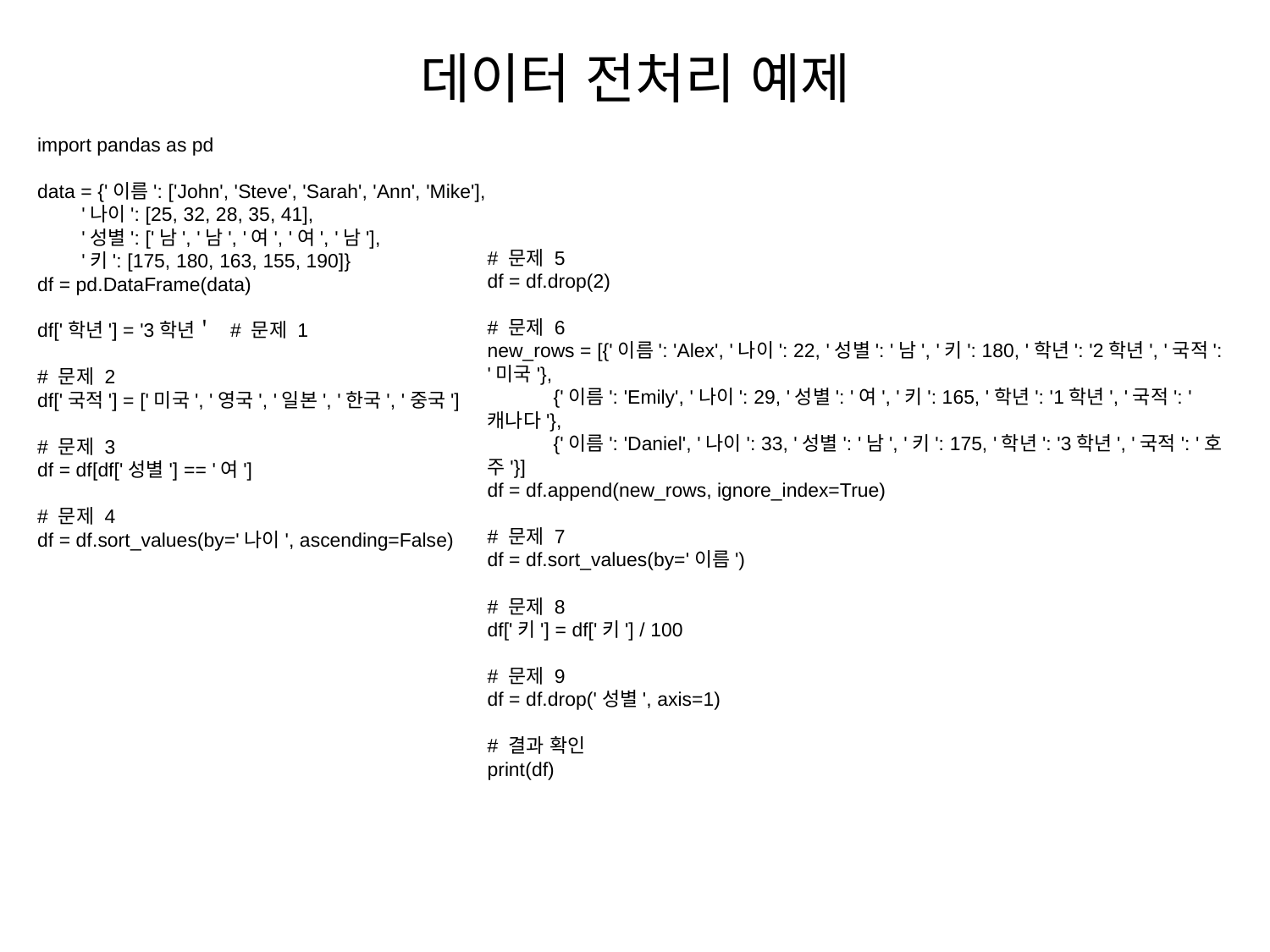

# 데이터 전처리 예제
import pandas as pd

data = {'이름': ['John', 'Steve', 'Sarah', 'Ann', 'Mike'],
        '나이': [25, 32, 28, 35, 41],
        '성별': ['남', '남', '여', '여', '남'],
        '키': [175, 180, 163, 155, 190]}
df = pd.DataFrame(data)

df['학년'] = '3학년＇  # 문제 1

# 문제 2
df['국적'] = ['미국', '영국', '일본', '한국', '중국']

# 문제 3
df = df[df['성별'] == '여']

# 문제 4
df = df.sort_values(by='나이', ascending=False)

# 문제 5
df = df.drop(2)

# 문제 6
new_rows = [{'이름': 'Alex', '나이': 22, '성별': '남', '키': 180, '학년': '2학년', '국적': '미국'},
            {'이름': 'Emily', '나이': 29, '성별': '여', '키': 165, '학년': '1학년', '국적': '캐나다'},
            {'이름': 'Daniel', '나이': 33, '성별': '남', '키': 175, '학년': '3학년', '국적': '호주'}]
df = df.append(new_rows, ignore_index=True)

# 문제 7
df = df.sort_values(by='이름')

# 문제 8
df['키'] = df['키'] / 100

# 문제 9
df = df.drop('성별', axis=1)

# 결과 확인
print(df)